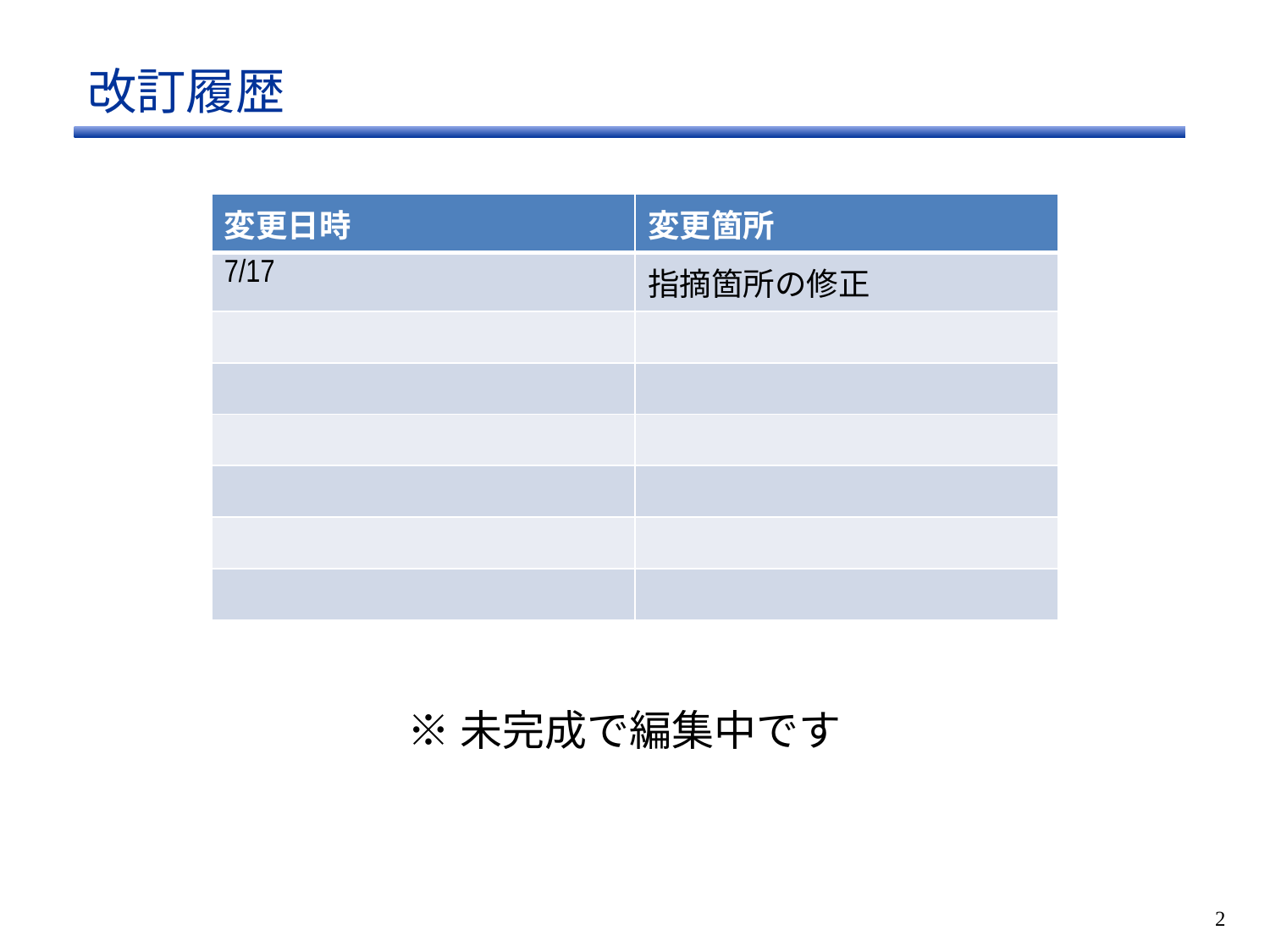

# 改訂履歴
| 変更日時 | 変更箇所 |
| --- | --- |
| 7/17 | 指摘箇所の修正 |
|  |  |
|  |  |
|  |  |
|  |  |
|  |  |
|  |  |
※未完成で編集中です